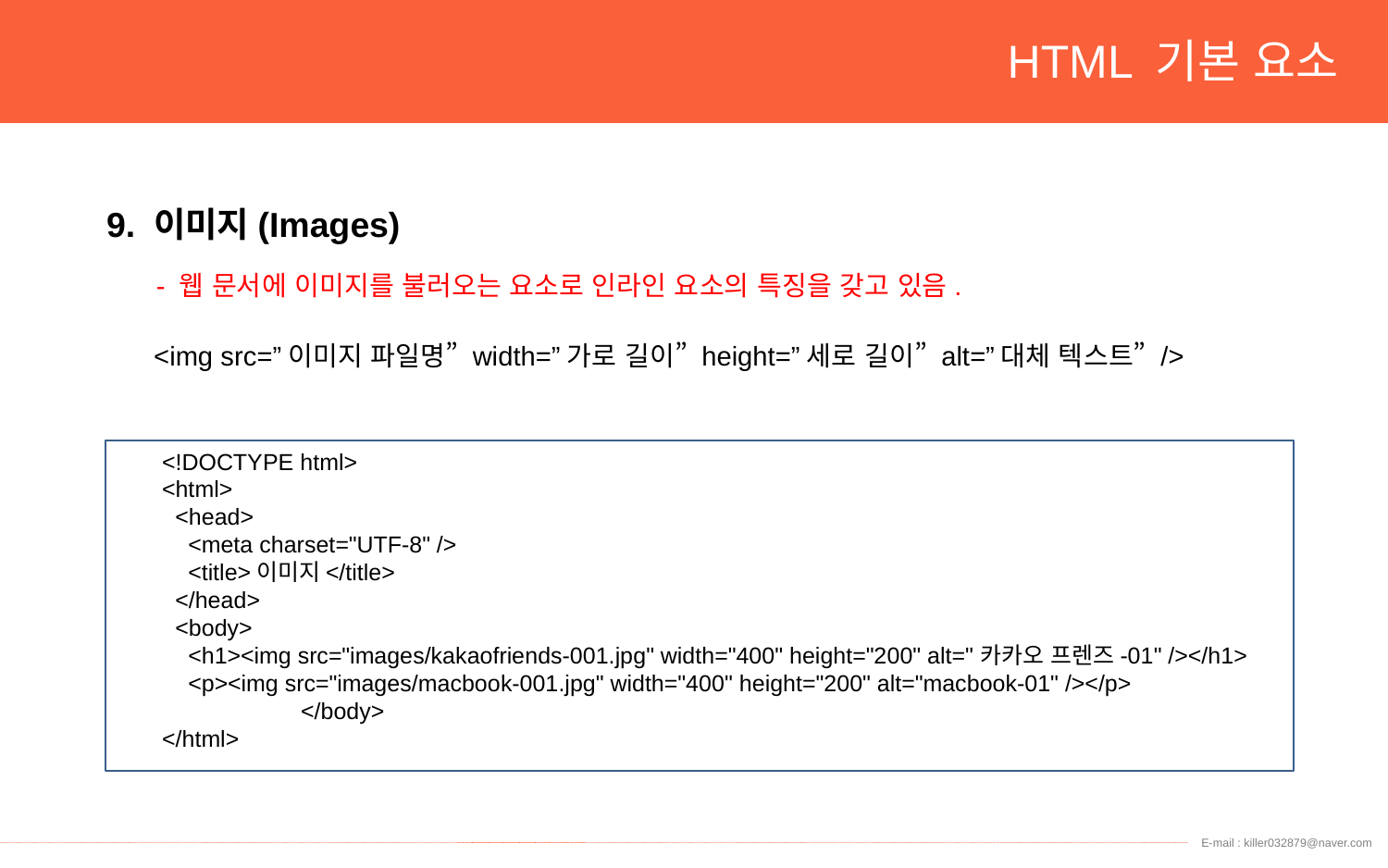

HTML 기본 요소
9. 이미지(Images)
- 웹 문서에 이미지를 불러오는 요소로 인라인 요소의 특징을 갖고 있음.

<img src=”이미지 파일명” width=”가로 길이” height=”세로 길이” alt=”대체 텍스트” />

<!DOCTYPE html>
<html>
  <head>
    <meta charset="UTF-8" />
    <title>이미지</title>
  </head>
  <body>
    <h1><img src="images/kakaofriends-001.jpg" width="400" height="200" alt="카카오 프렌즈-01" /></h1>
    <p><img src="images/macbook-001.jpg" width="400" height="200" alt="macbook-01" /></p>
	</body>
</html>